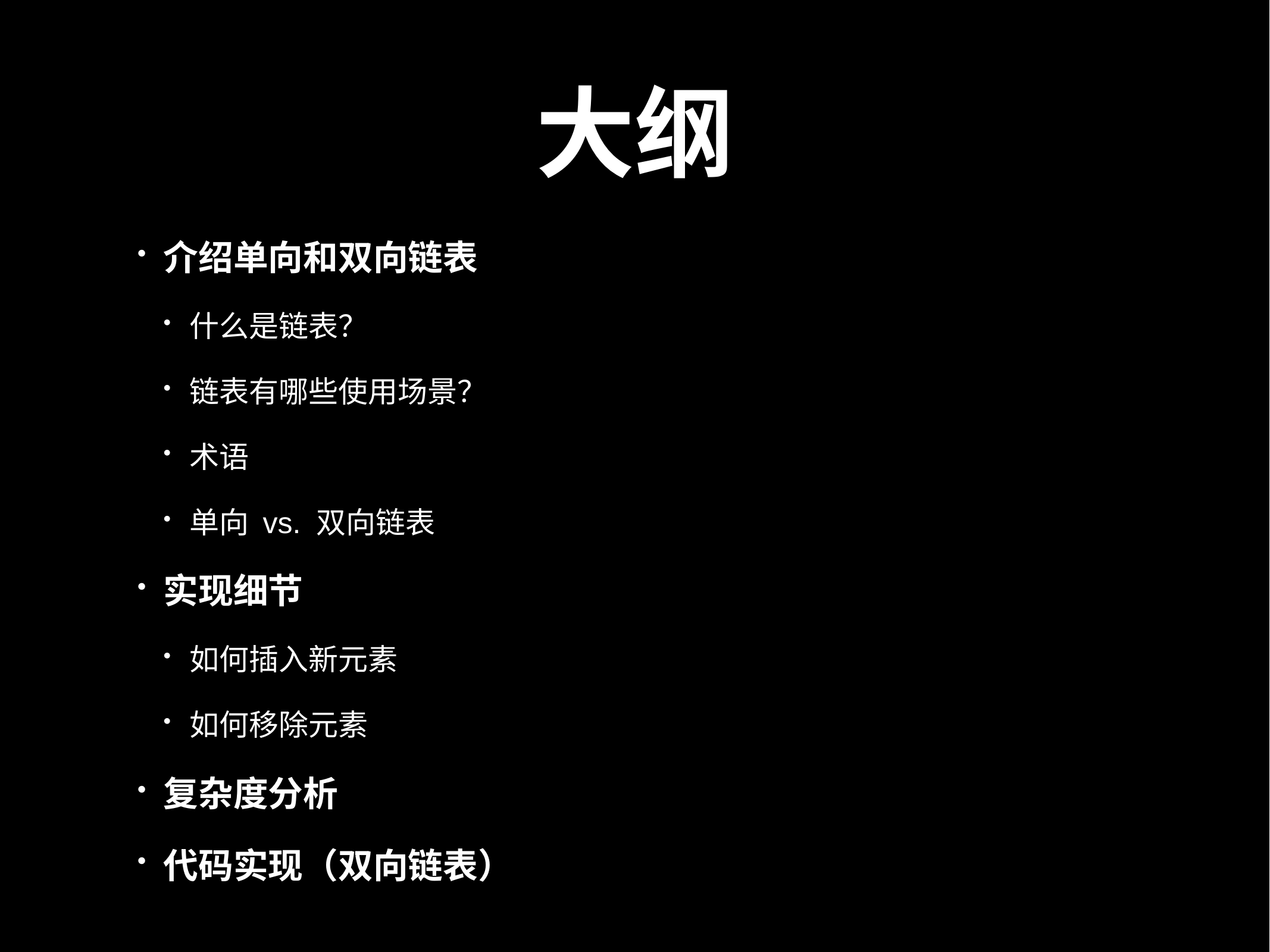

# 大纲
介绍单向和双向链表
什么是链表？
链表有哪些使用场景？
术语
单向 vs. 双向链表
实现细节
如何插入新元素
如何移除元素
复杂度分析
代码实现（双向链表）